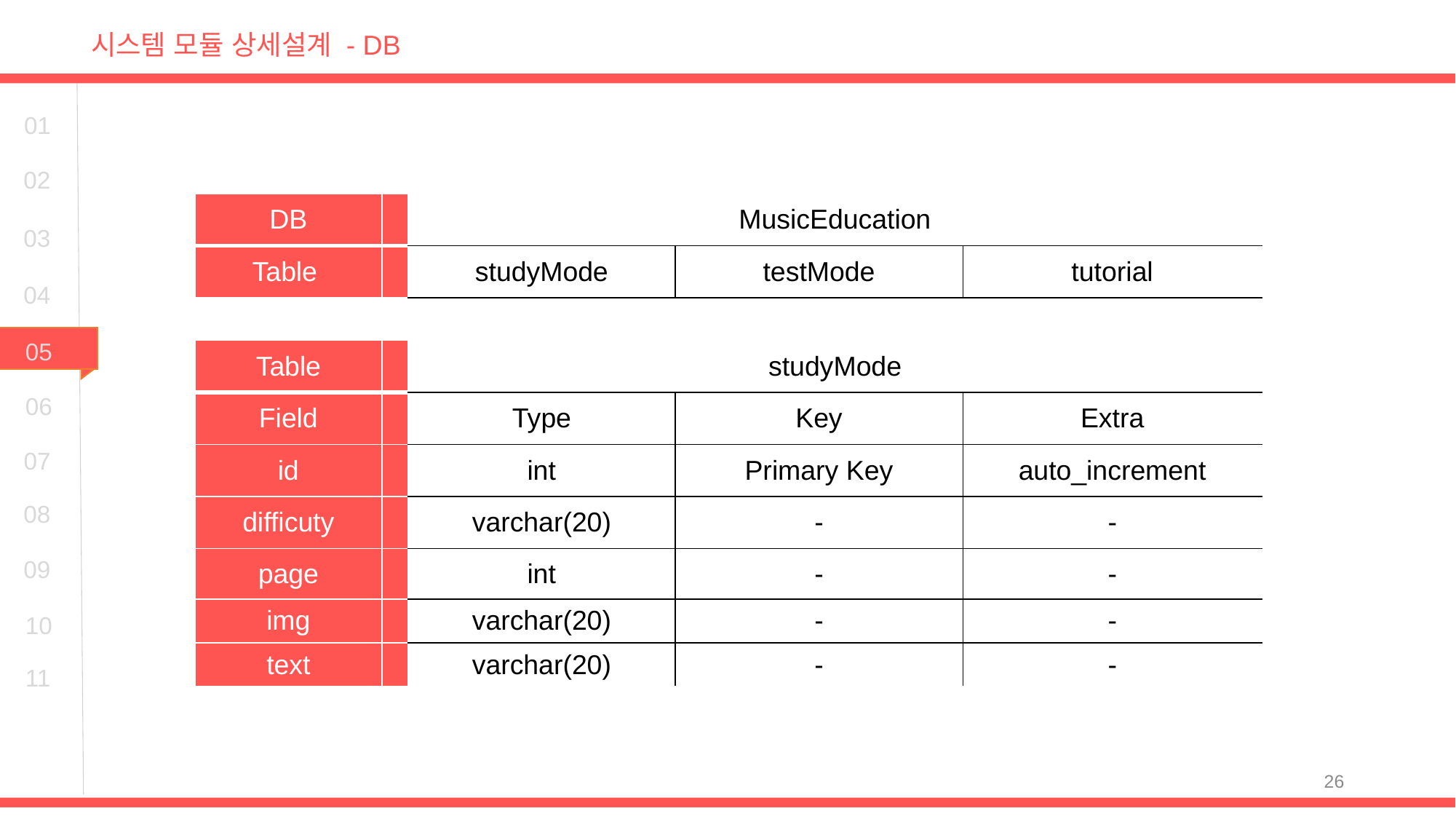

시스템 모듈 상세설계 - DB

01
02
| DB |  | MusicEducation |  |  |
| --- | --- | --- | --- | --- |
| Table |  | studyMode | testMode | tutorial |
03
04

05
| Table |  | studyMode |  |  |
| --- | --- | --- | --- | --- |
| Field |  | Type | Key | Extra |
| id |  | int | Primary Key | auto\_increment |
| difficuty |  | varchar(20) | - | - |
| page |  | int | - | - |
| img |  | varchar(20) | - | - |
| text |  | varchar(20) | - | - |
06
07
08
09
10
11
26